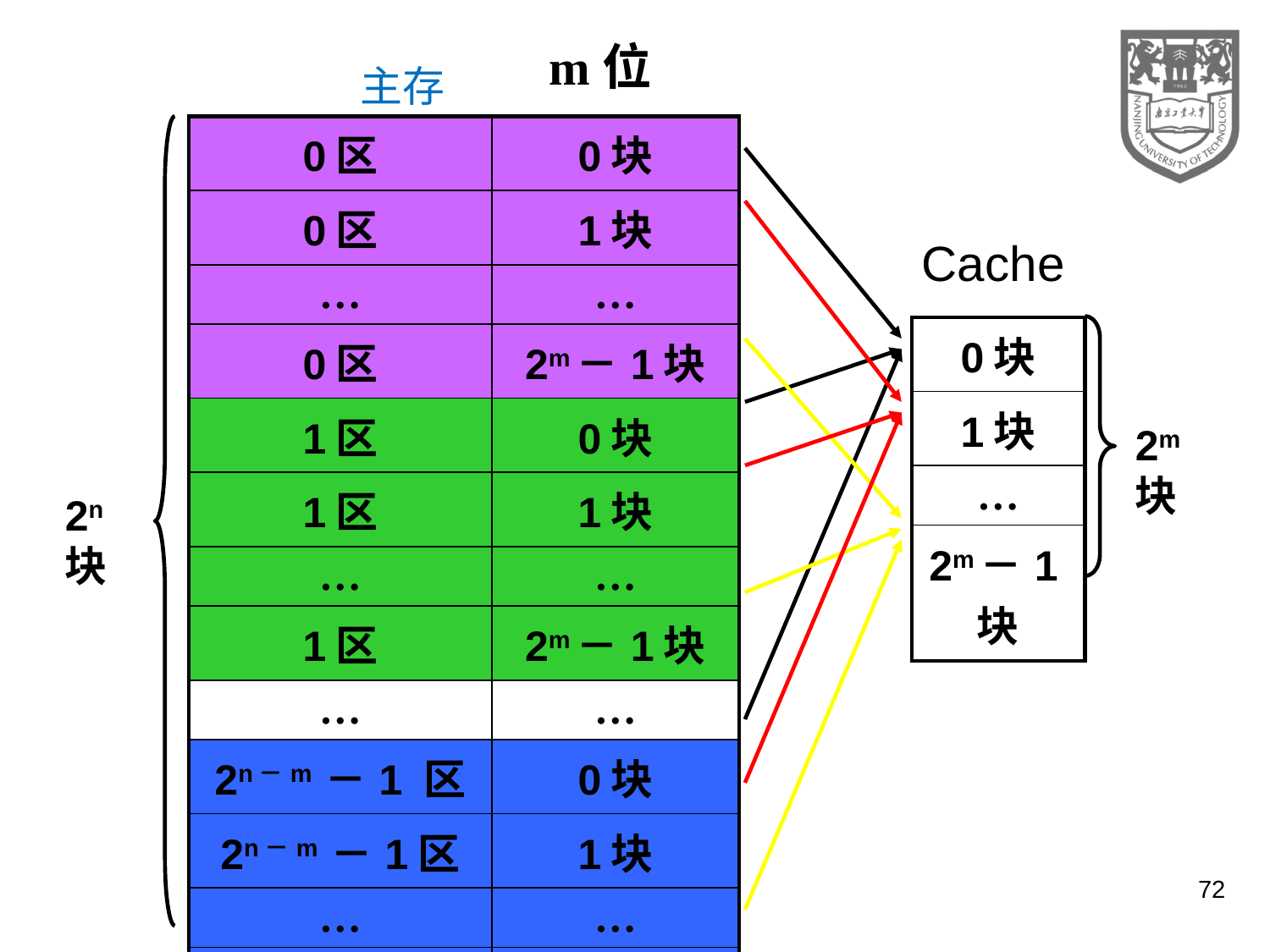

m位
# 主存

| 0区 | 0块 |
| --- | --- |
| 0区 | 1块 |
| … | … |
| 0区 | 2m－1块 |
| 1区 | 0块 |
| 1区 | 1块 |
| … | … |
| 1区 | 2m－1块 |
| … | … |
| 2n－m －1 区 | 0块 |
| 2n－m －1区 | 1块 |
| … | … |
| 2n－m －1区 | 2m－1块 |

Cache

| 0块 |
| --- |
| 1块 |
| … |
| 2m－1块 |
2m块
2n块
72